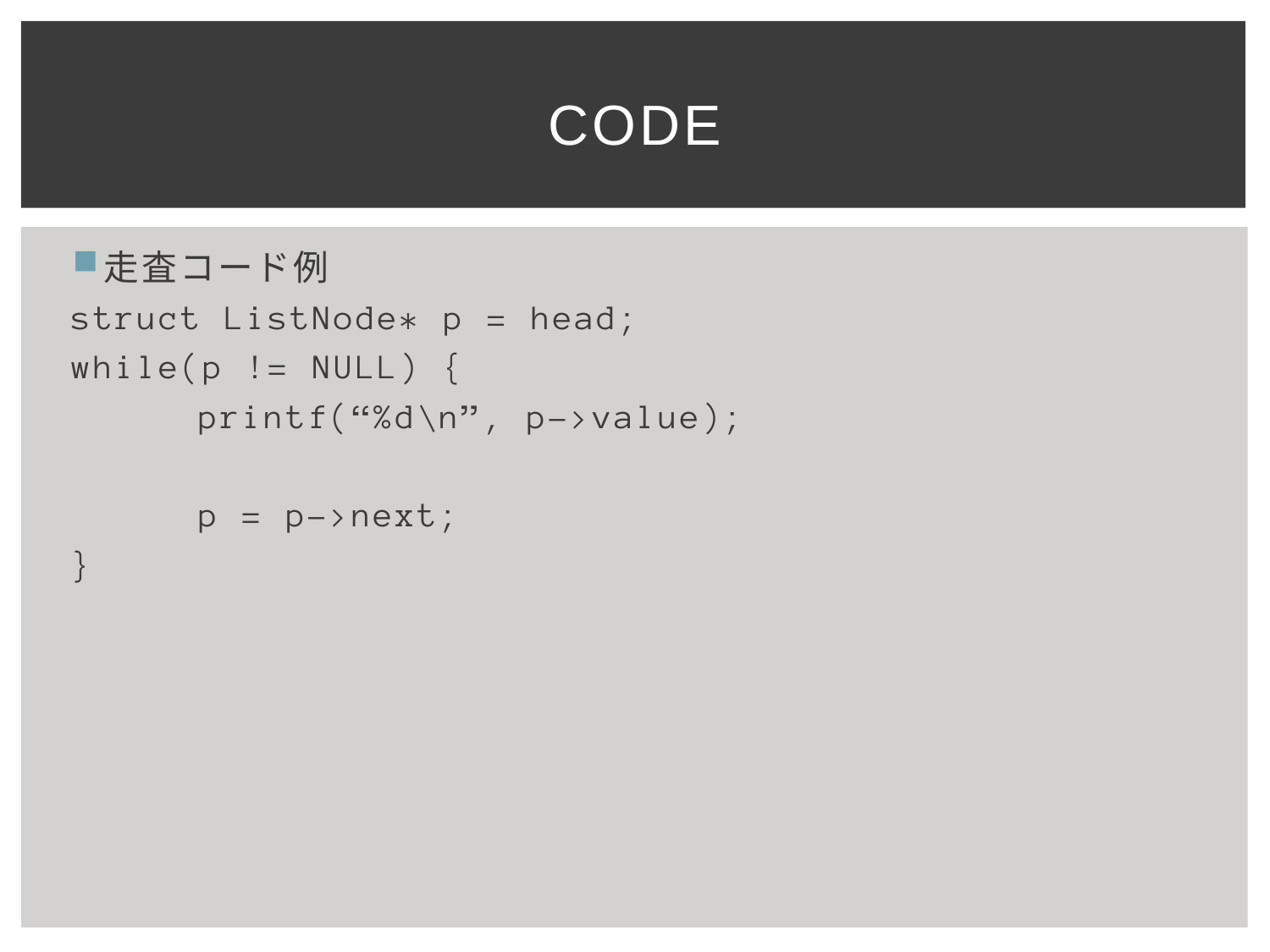

# Code
走査コード例
struct ListNode* p = head;
while(p != NULL) {
	printf(“%d\n”, p->value);

	p = p->next;
}